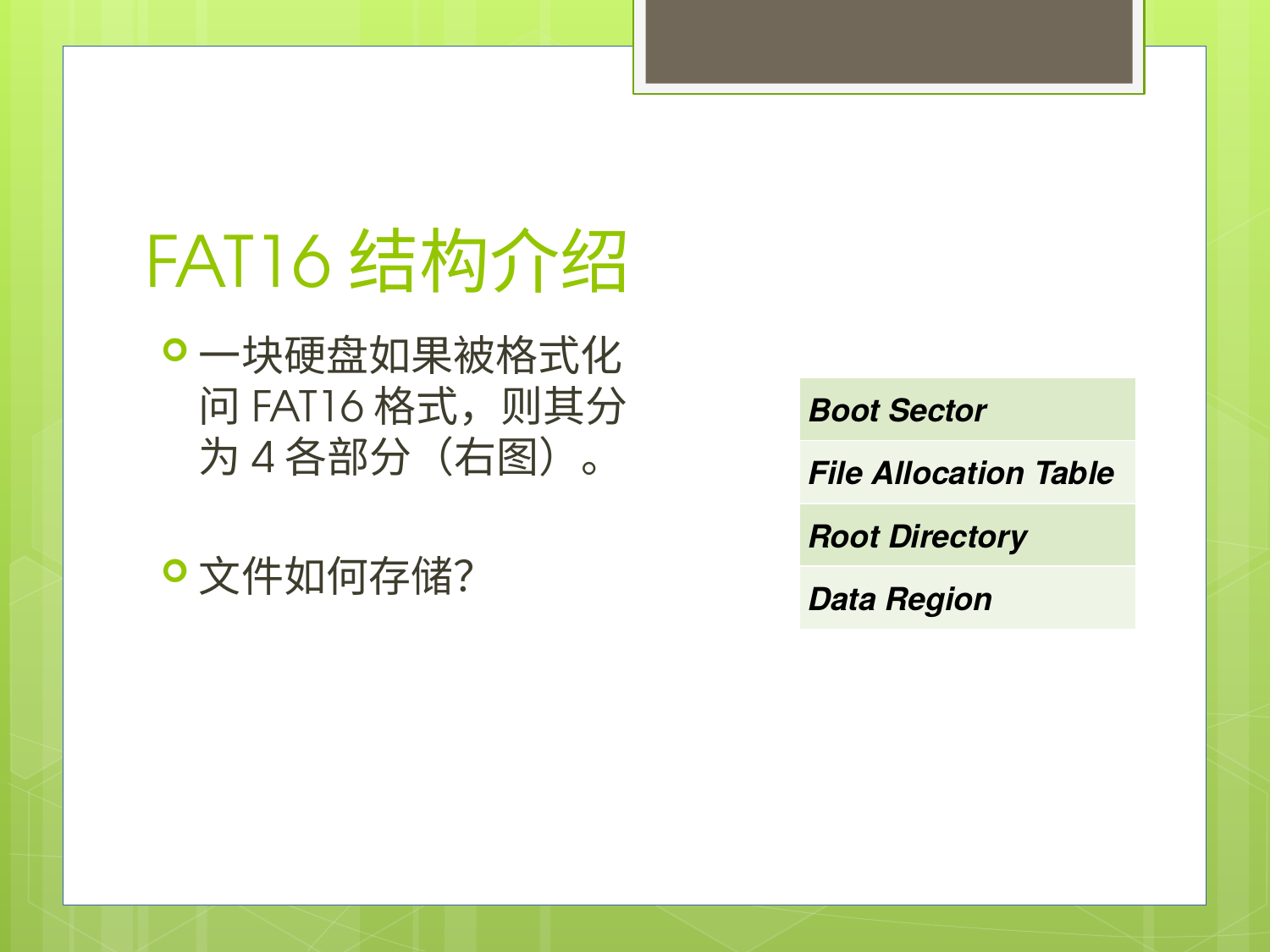

# FAT16结构介绍
一块硬盘如果被格式化问FAT16格式，则其分为4各部分（右图）。

文件如何存储？
| Boot Sector |
| --- |
| File Allocation Table |
| Root Directory |
| Data Region |